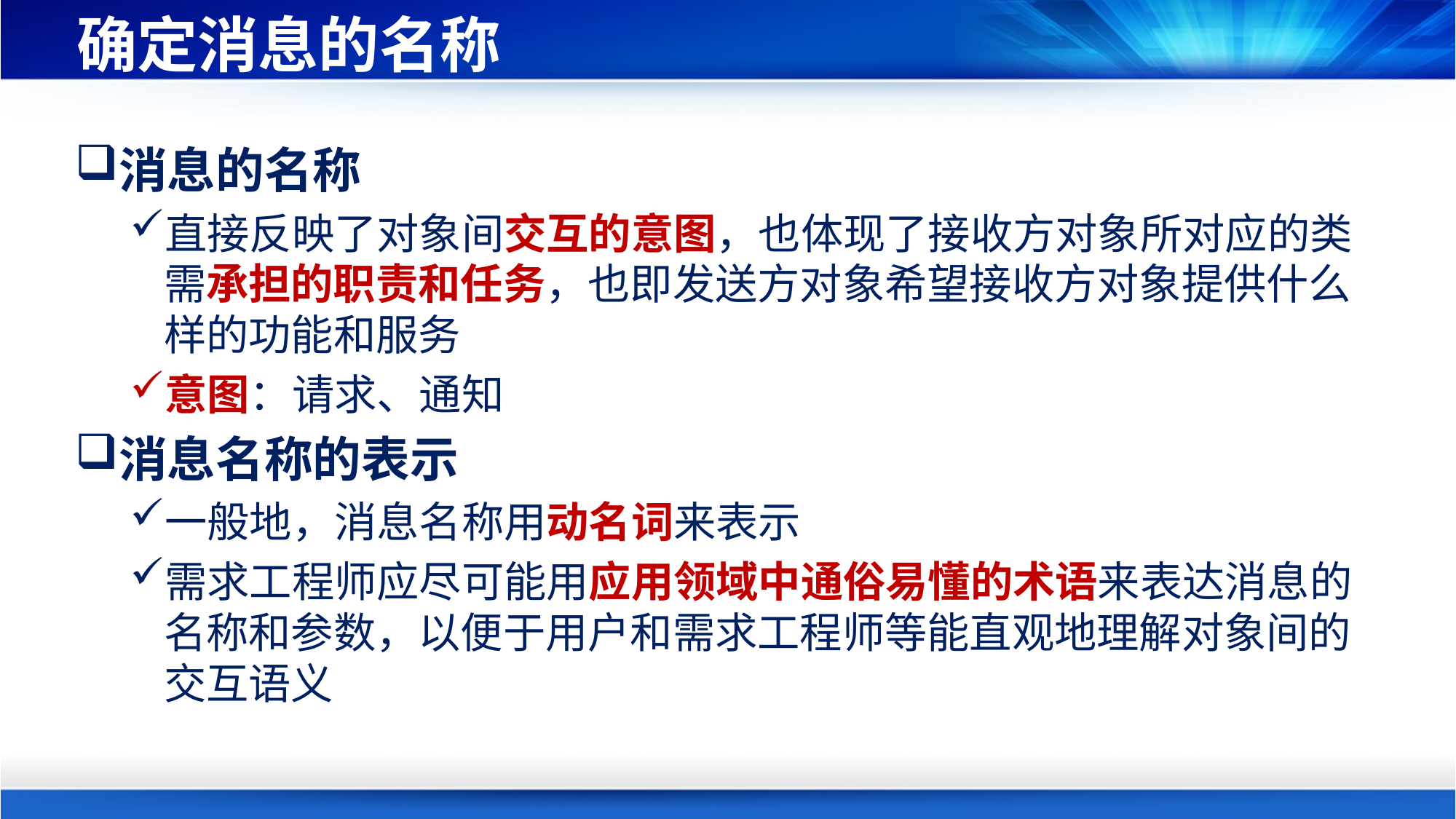

# 确定消息的名称
消息的名称
直接反映了对象间交互的意图，也体现了接收方对象所对应的类需承担的职责和任务，也即发送方对象希望接收方对象提供什么样的功能和服务
意图：请求、通知
消息名称的表示
一般地，消息名称用动名词来表示
需求工程师应尽可能用应用领域中通俗易懂的术语来表达消息的名称和参数，以便于用户和需求工程师等能直观地理解对象间的交互语义